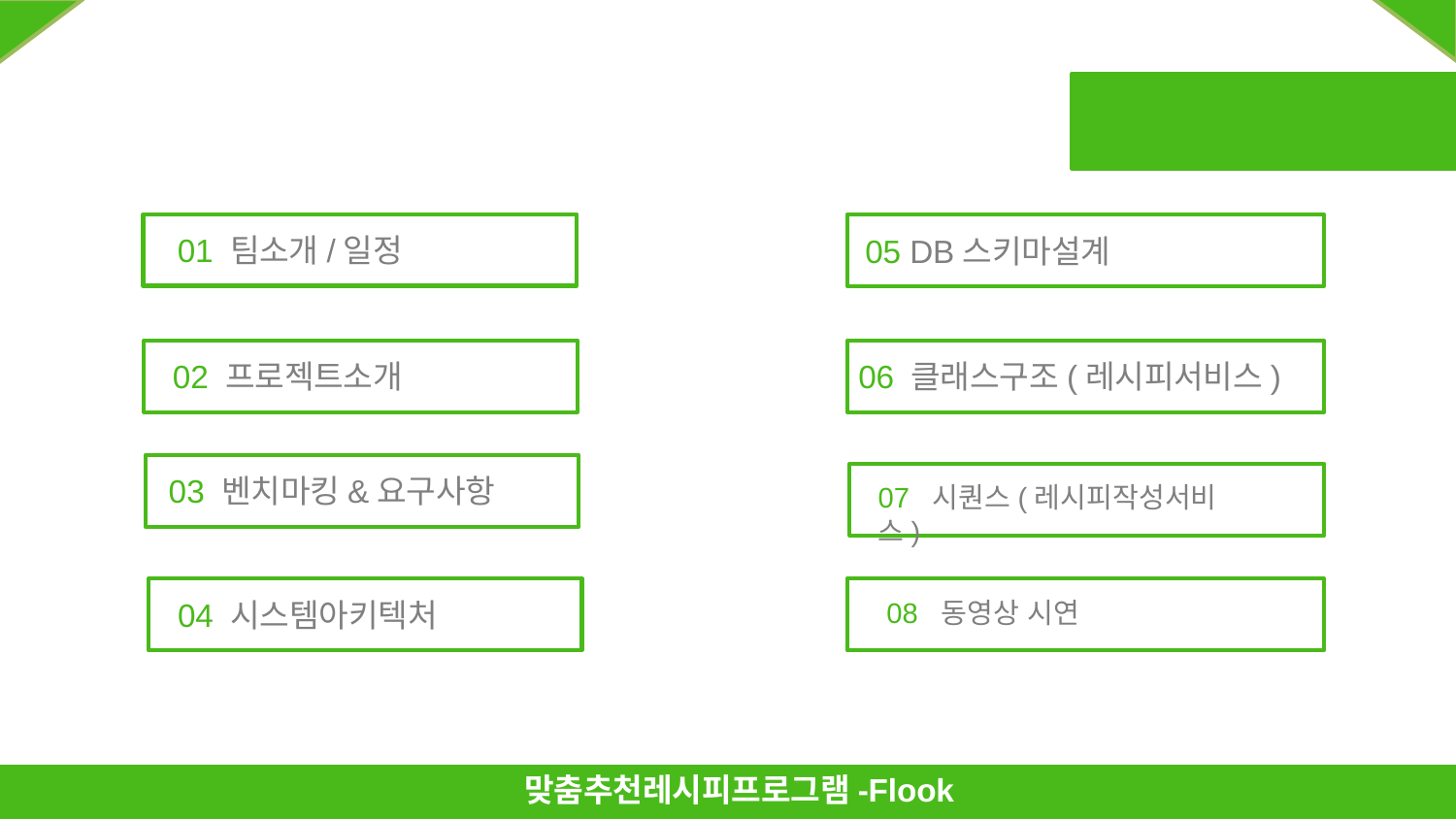

INDEX

01 팀소개/일정

05 DB스키마설계

02 프로젝트소개

06 클래스구조(레시피서비스)

03 벤치마킹&요구사항

07  시퀀스(레시피작성서비스)

04 시스템아키텍처

08  동영상 시연